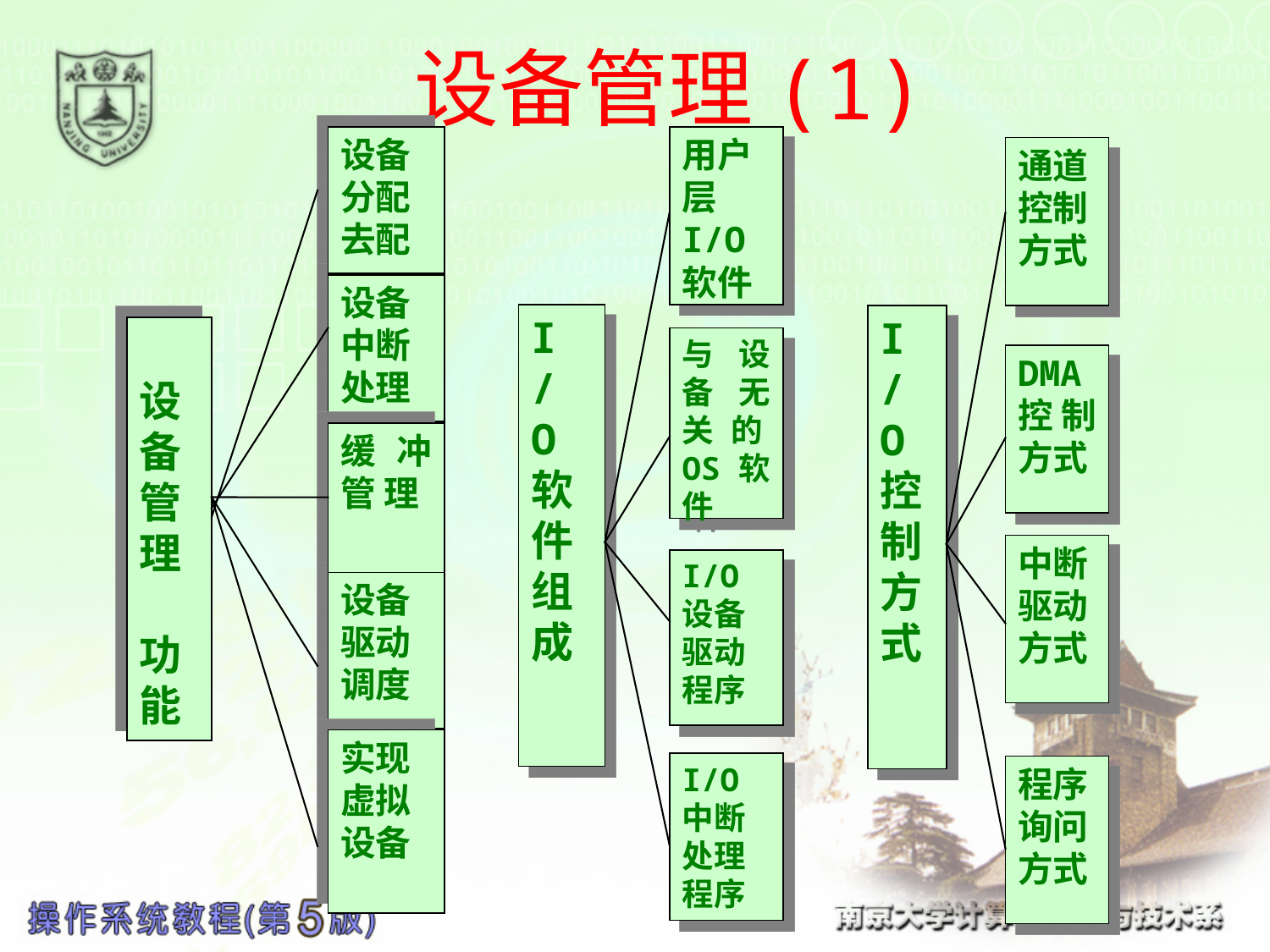

# 设备管理(1)
设备分配去配

设备中断处理

设备管理
功  能

缓冲管 理

设备驱动调度
实现虚拟设备
用户层I/O 软件

I
/
O软件
组  成

与设备无关的OS软件

I/O设备驱动程序
I/O中断处理程序
通道控制方式

I
/
O控制
方式
DMA控制方式

中断驱动方式

程序询问方式